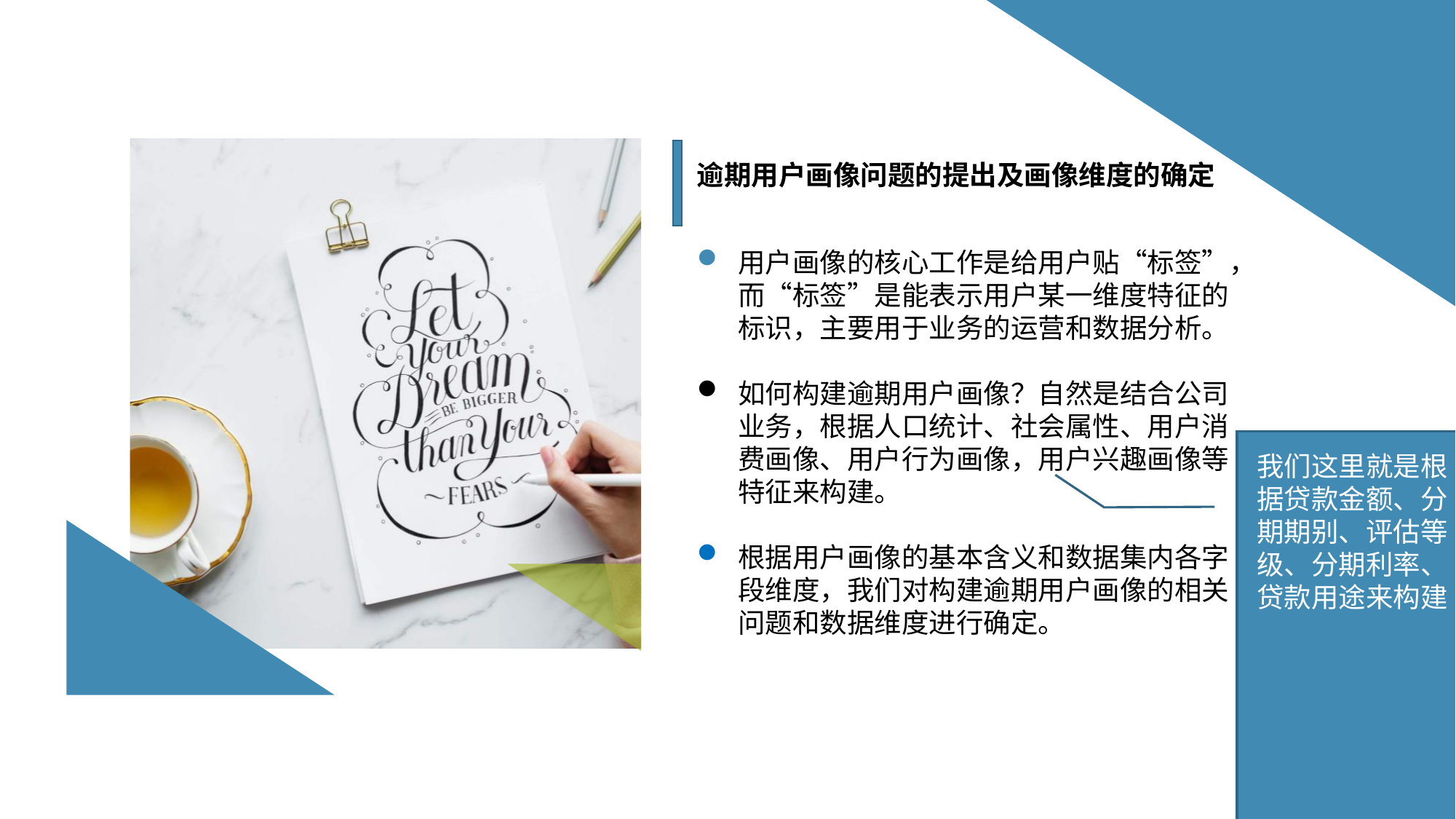

逾期用户画像问题的提出及画像维度的确定
用户画像的核心工作是给用户贴“标签”，而“标签”是能表示用户某一维度特征的标识，主要用于业务的运营和数据分析。

如何构建逾期用户画像？自然是结合公司业务，根据人口统计、社会属性、用户消费画像、用户行为画像，用户兴趣画像等特征来构建。

根据用户画像的基本含义和数据集内各字段维度，我们对构建逾期用户画像的相关问题和数据维度进行确定。

我们这里就是根据贷款金额、分期期别、评估等级、分期利率、贷款用途来构建